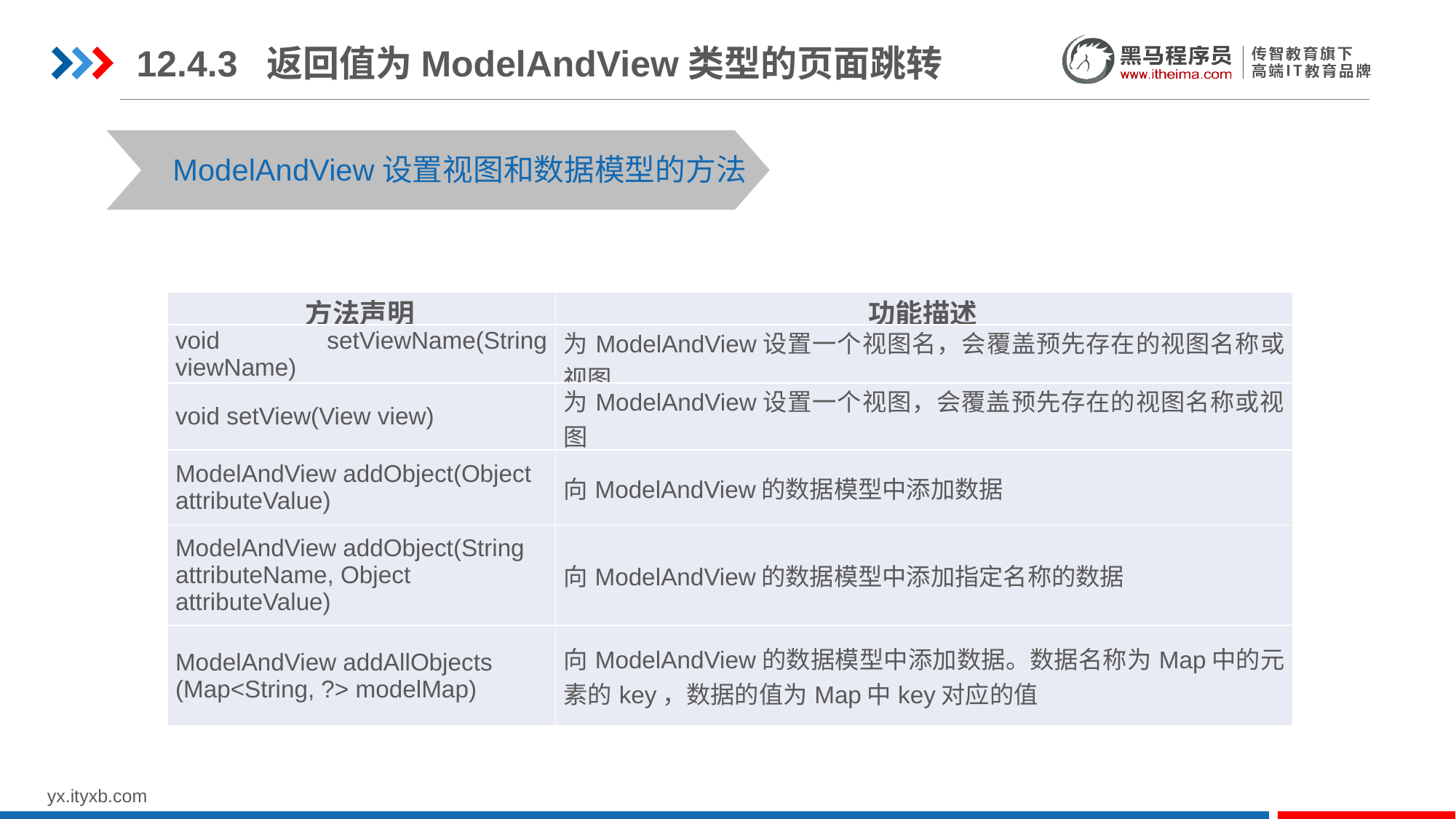

12.4.3  返回值为ModelAndView类型的页面跳转

ModelAndView设置视图和数据模型的方法
| 方法声明 | 功能描述 |
| --- | --- |
| void setViewName(String viewName) | 为ModelAndView设置一个视图名，会覆盖预先存在的视图名称或视图 |
| void setView(View view) | 为ModelAndView设置一个视图，会覆盖预先存在的视图名称或视图 |
| ModelAndView addObject(Object attributeValue) | 向ModelAndView的数据模型中添加数据 |
| ModelAndView addObject(String attributeName, Object attributeValue) | 向ModelAndView的数据模型中添加指定名称的数据 |
| ModelAndView addAllObjects (Map<String, ?> modelMap) | 向ModelAndView的数据模型中添加数据。数据名称为Map中的元素的key，数据的值为Map中key对应的值 |